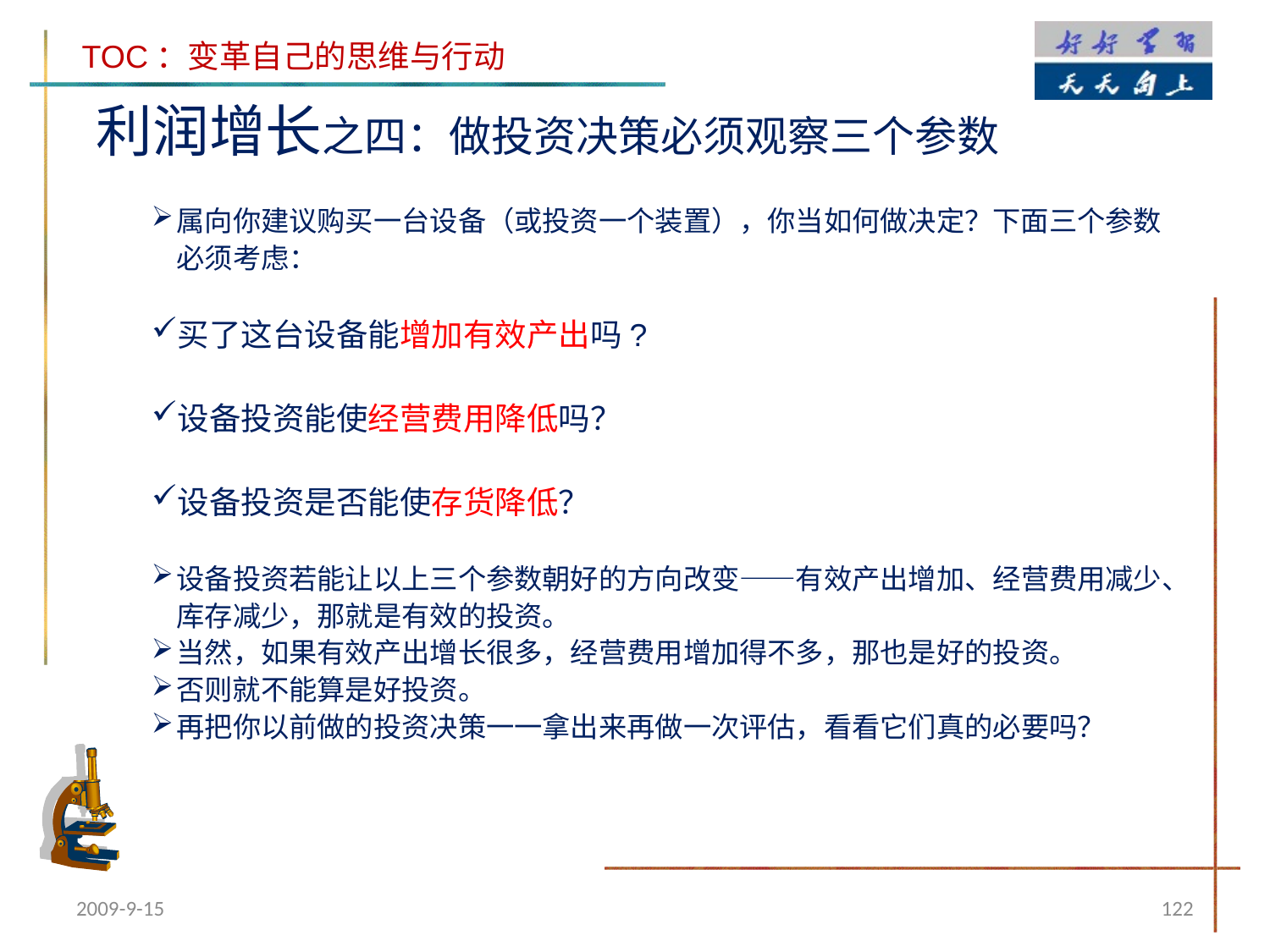

利润增长之四：做投资决策必须观察三个参数
属向你建议购买一台设备（或投资一个装置），你当如何做决定？下面三个参数必须考虑：

买了这台设备能增加有效产出吗?

设备投资能使经营费用降低吗？

设备投资是否能使存货降低？

设备投资若能让以上三个参数朝好的方向改变——有效产出增加、经营费用减少、库存减少，那就是有效的投资。
当然，如果有效产出增长很多，经营费用增加得不多，那也是好的投资。
否则就不能算是好投资。
再把你以前做的投资决策一一拿出来再做一次评估，看看它们真的必要吗？
2009-9-15
122